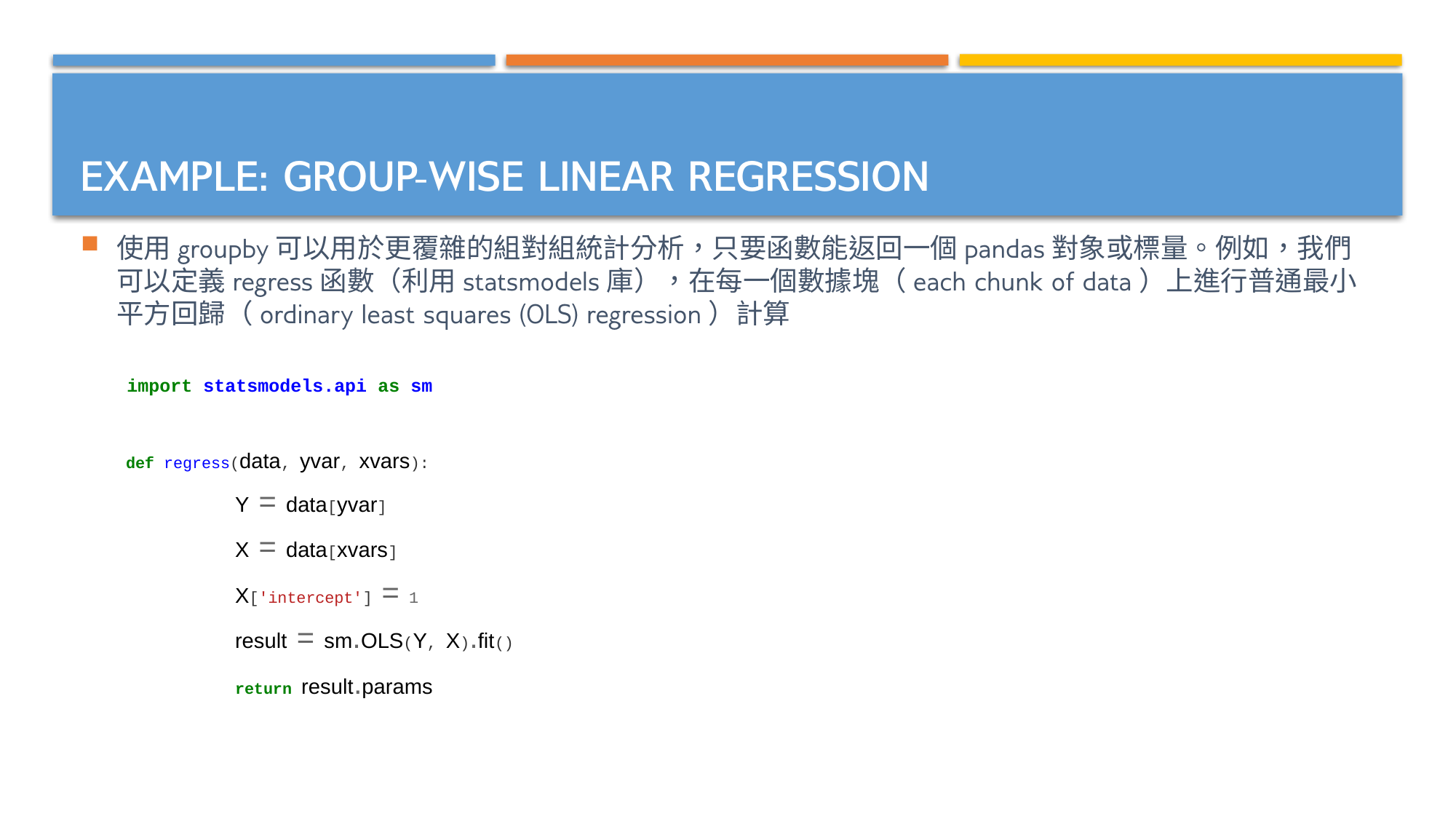

# Example: Group-Wise Linear Regression
使用groupby可以用於更覆雜的組對組統計分析，只要函數能返回一個pandas對象或標量。例如，我們可以定義regress函數（利用statsmodels庫），在每一個數據塊（each chunk of data）上進行普通最小平方回歸（ordinary least squares (OLS) regression）計算

import statsmodels.api as sm
def regress(data, yvar, xvars):
	Y = data[yvar]
	X = data[xvars]
	X['intercept'] = 1
	result = sm.OLS(Y, X).fit()
	return result.params